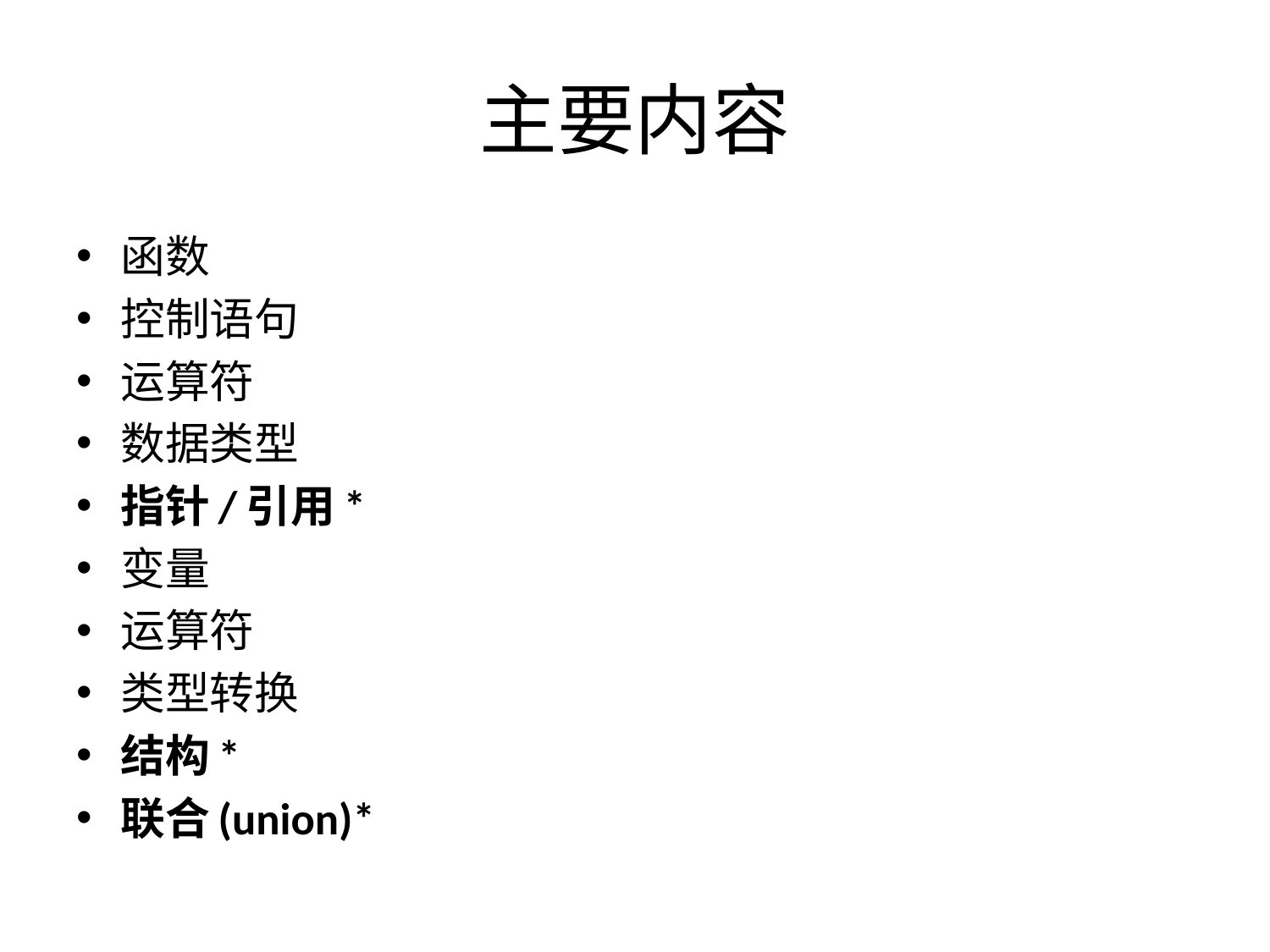

# 主要内容
函数
控制语句
运算符
数据类型
指针/引用*
变量
运算符
类型转换
结构*
联合(union)*